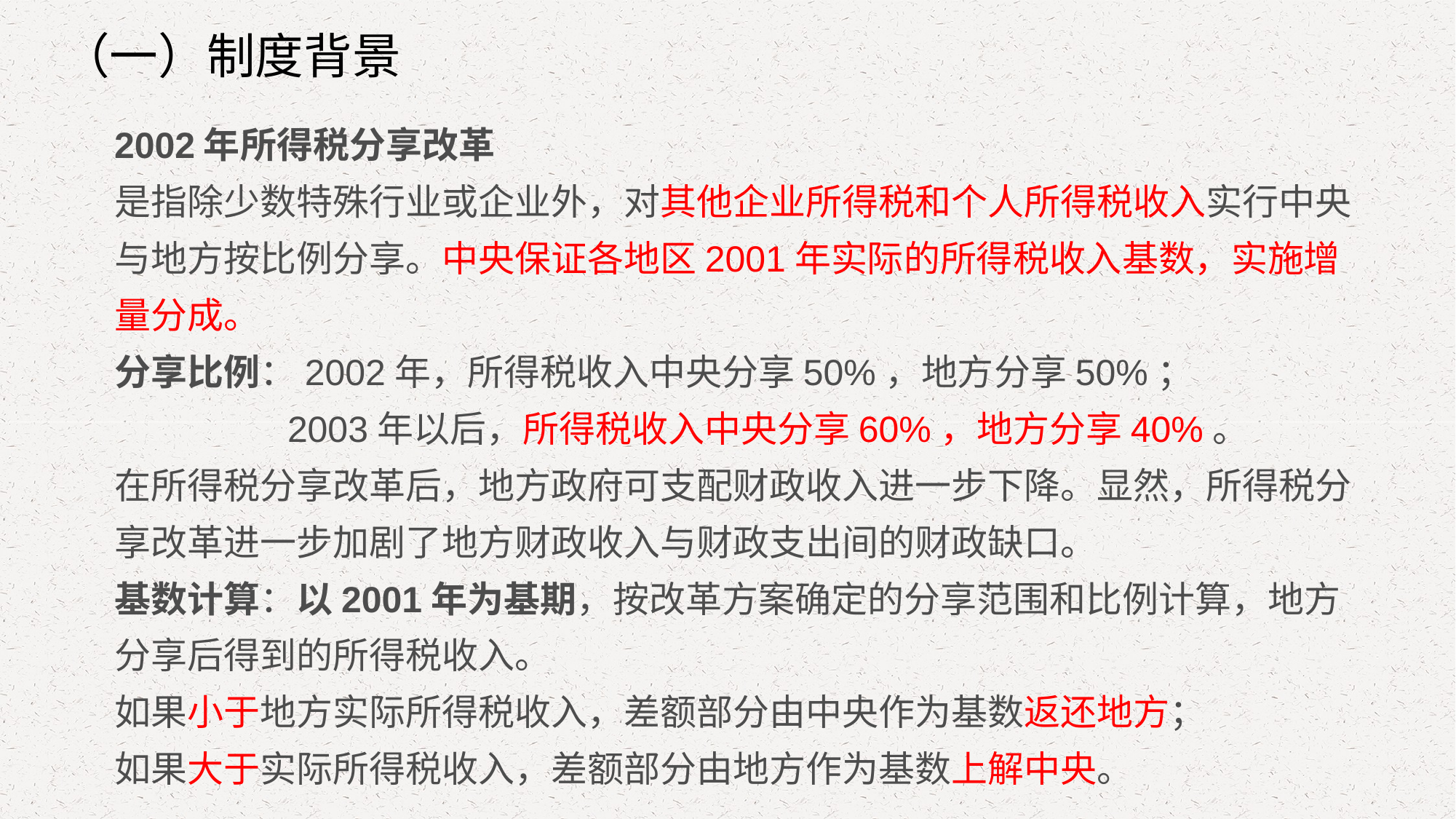

（一）制度背景
2002年所得税分享改革
是指除少数特殊行业或企业外，对其他企业所得税和个人所得税收入实行中央与地方按比例分享。中央保证各地区2001年实际的所得税收入基数，实施增量分成。
分享比例：2002年，所得税收入中央分享50%，地方分享50%；
                 2003年以后，所得税收入中央分享60%，地方分享40%。
在所得税分享改革后，地方政府可支配财政收入进一步下降。显然，所得税分享改革进一步加剧了地方财政收入与财政支出间的财政缺口。
基数计算：以2001年为基期，按改革方案确定的分享范围和比例计算，地方分享后得到的所得税收入。
如果小于地方实际所得税收入，差额部分由中央作为基数返还地方；
如果大于实际所得税收入，差额部分由地方作为基数上解中央。